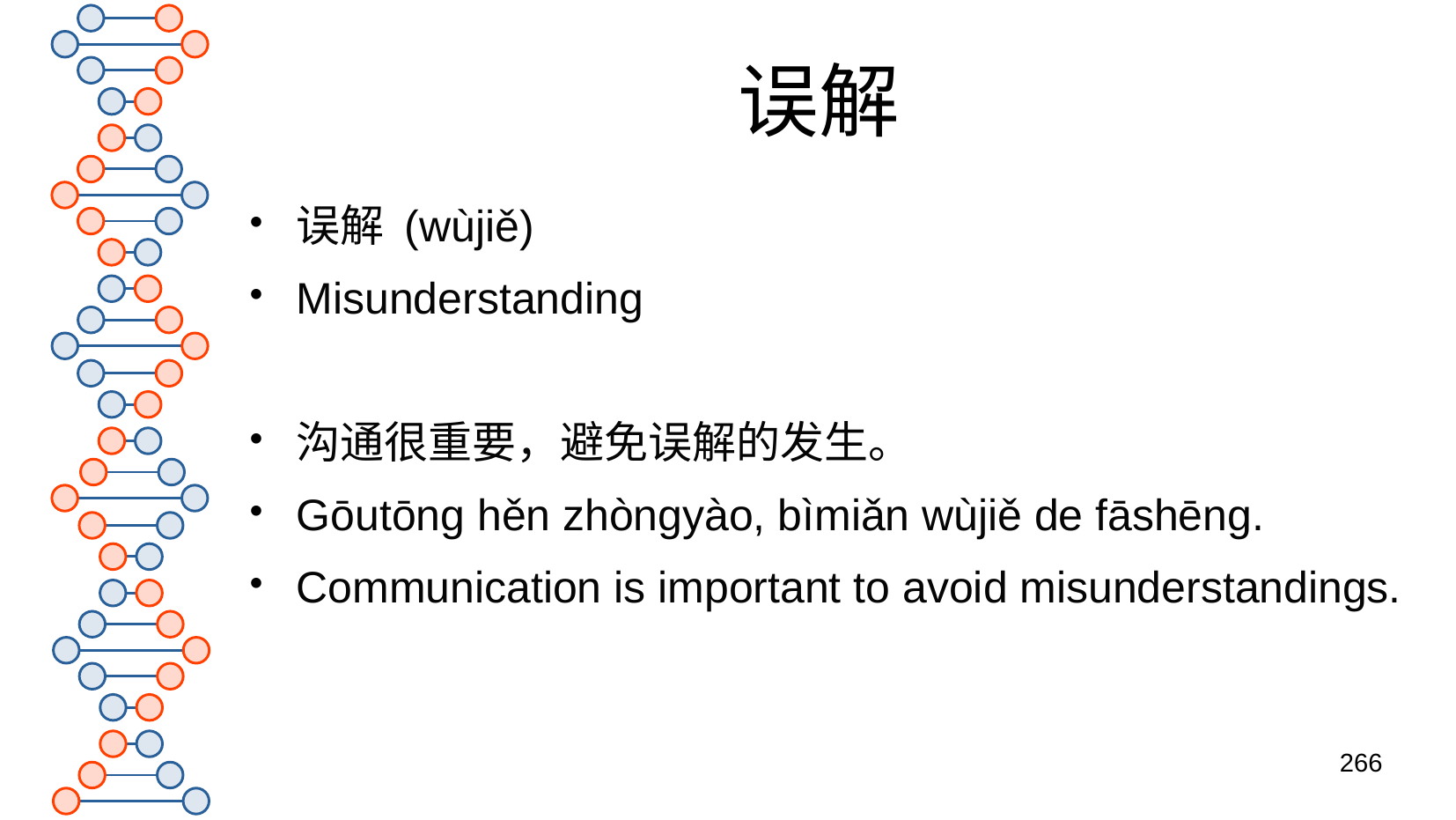

# 误解
误解 (wùjiě)
Misunderstanding

沟通很重要，避免误解的发生。
Gōutōng hěn zhòngyào, bìmiǎn wùjiě de fāshēng.
Communication is important to avoid misunderstandings.

266